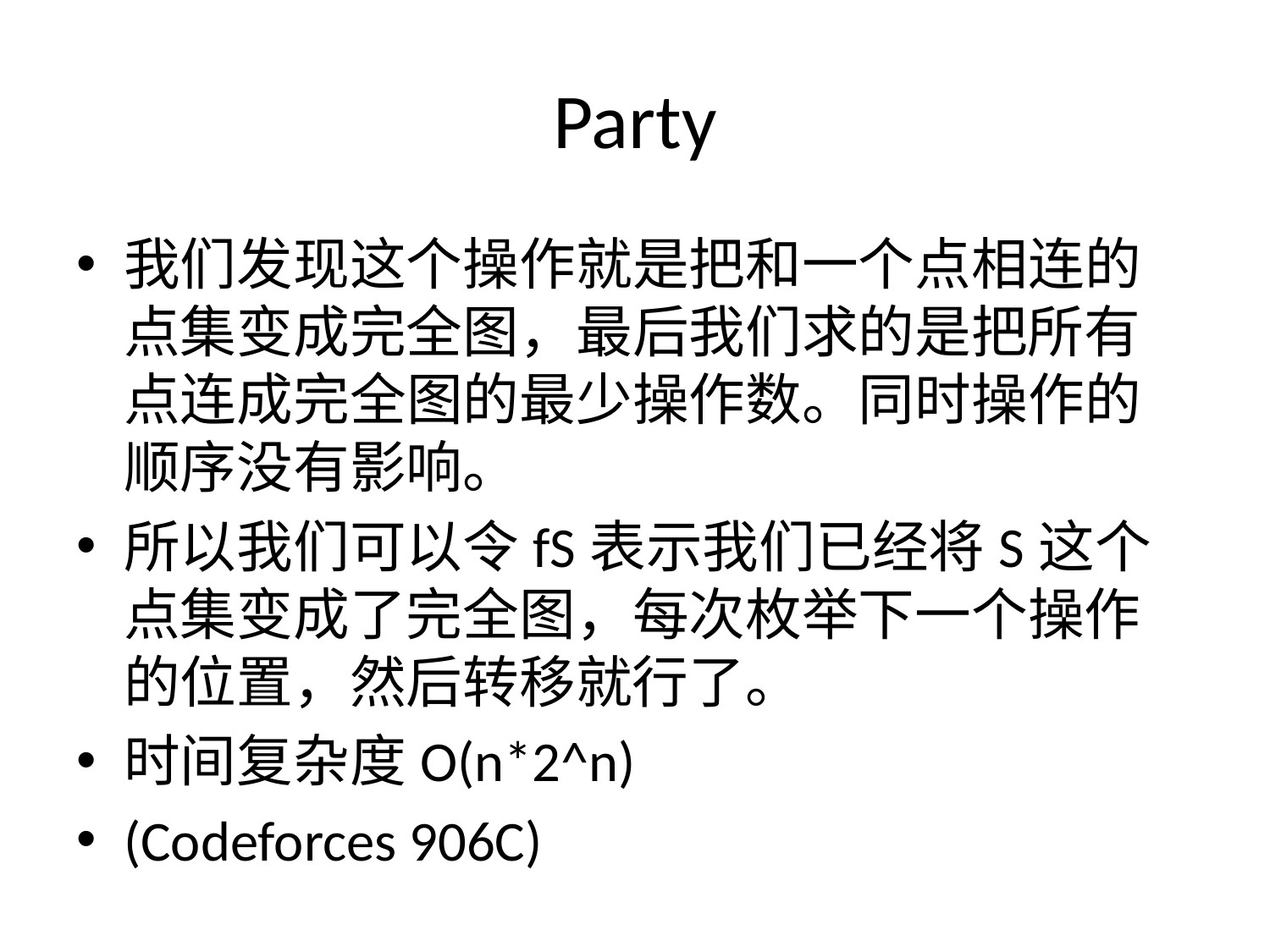

# Party
我们发现这个操作就是把和一个点相连的点集变成完全图，最后我们求的是把所有点连成完全图的最少操作数。同时操作的顺序没有影响。
所以我们可以令fS表示我们已经将S这个点集变成了完全图，每次枚举下一个操作的位置，然后转移就行了。
时间复杂度O(n*2^n)
(Codeforces 906C)